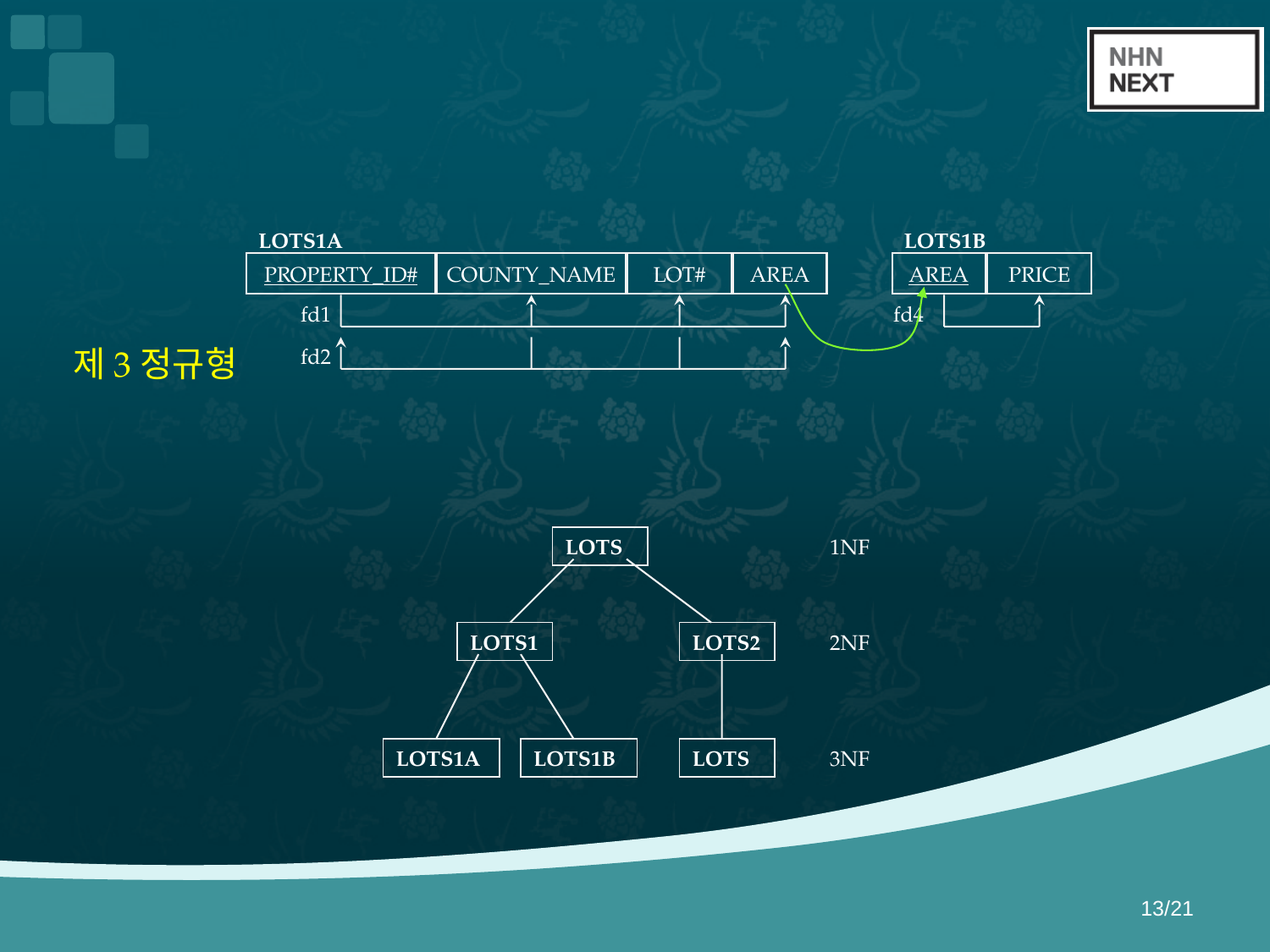

LOTS1A
LOTS1B
PROPERTY_ID#
COUNTY_NAME
LOT#
AREA
AREA
PRICE

fd1

fd4

제3정규형
fd2

LOTS
1NF

LOTS1
LOTS2
2NF

LOTS1A
LOTS1B
LOTS
3NF
13/21